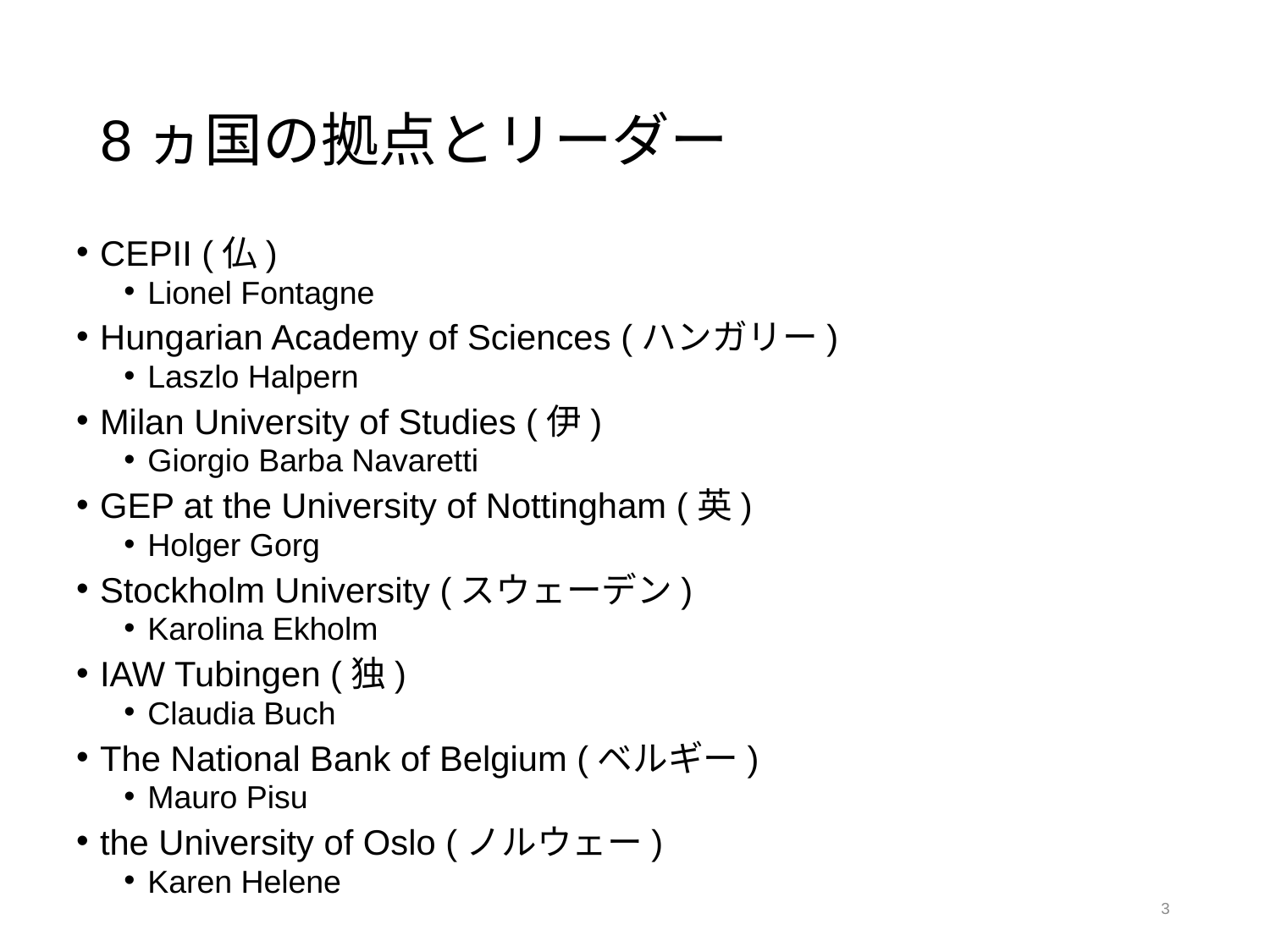

# 8ヵ国の拠点とリーダー
CEPII (仏)
Lionel Fontagne
Hungarian Academy of Sciences (ハンガリー)
Laszlo Halpern
Milan University of Studies (伊)
Giorgio Barba Navaretti
GEP at the University of Nottingham (英)
Holger Gorg
Stockholm University (スウェーデン)
Karolina Ekholm
IAW Tubingen (独)
Claudia Buch
The National Bank of Belgium (ベルギー)
Mauro Pisu
the University of Oslo (ノルウェー)
Karen Helene
3